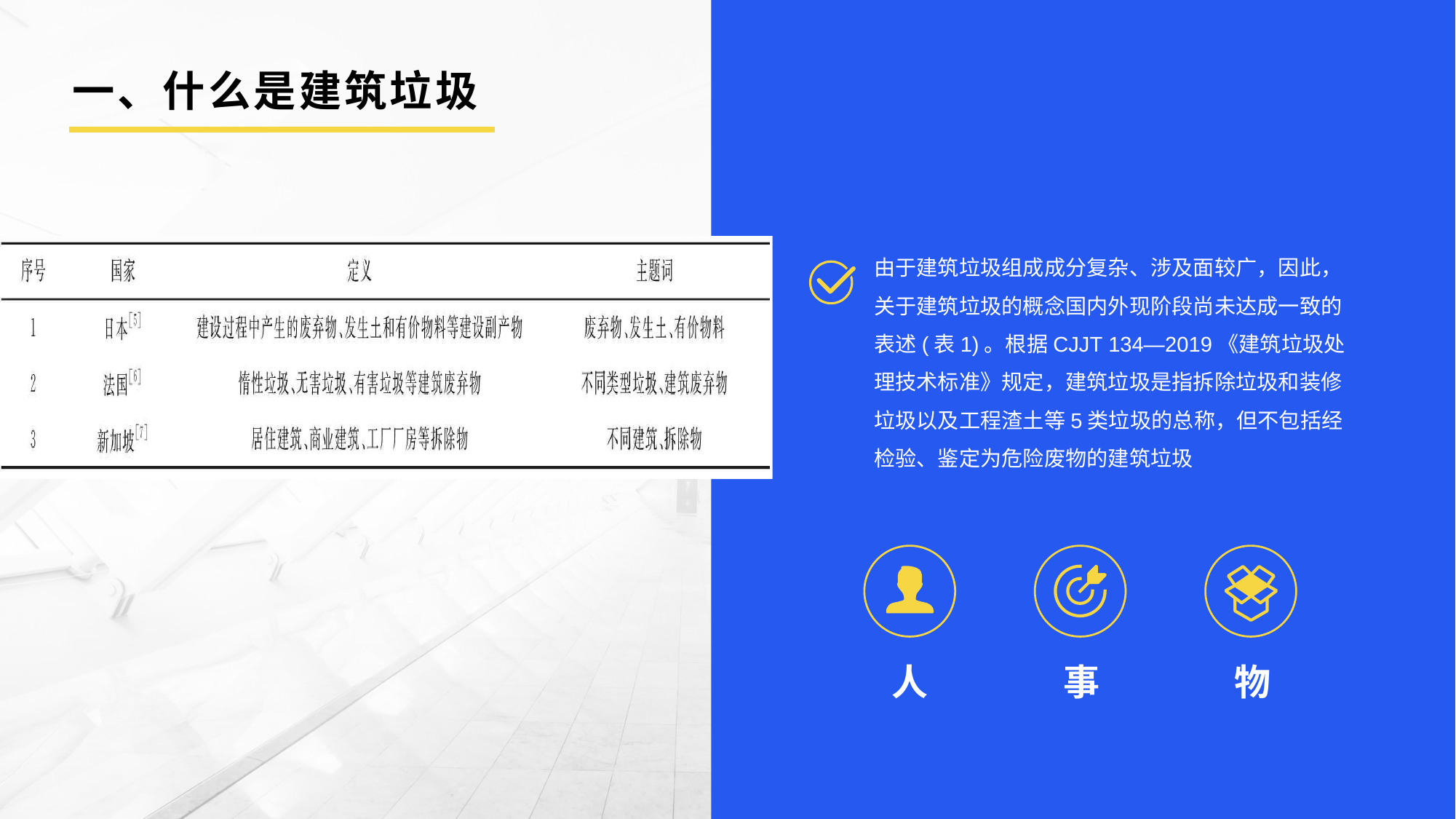

# 一、什么是建筑垃圾
由于建筑垃圾组成成分复杂、涉及面较广，因此，关于建筑垃圾的概念国内外现阶段尚未达成一致的表述(表1)。根据CJJT 134—2019《建筑垃圾处理技术标准》规定，建筑垃圾是指拆除垃圾和装修垃圾以及工程渣土等5类垃圾的总称，但不包括经检验、鉴定为危险废物的建筑垃圾

人

事

物